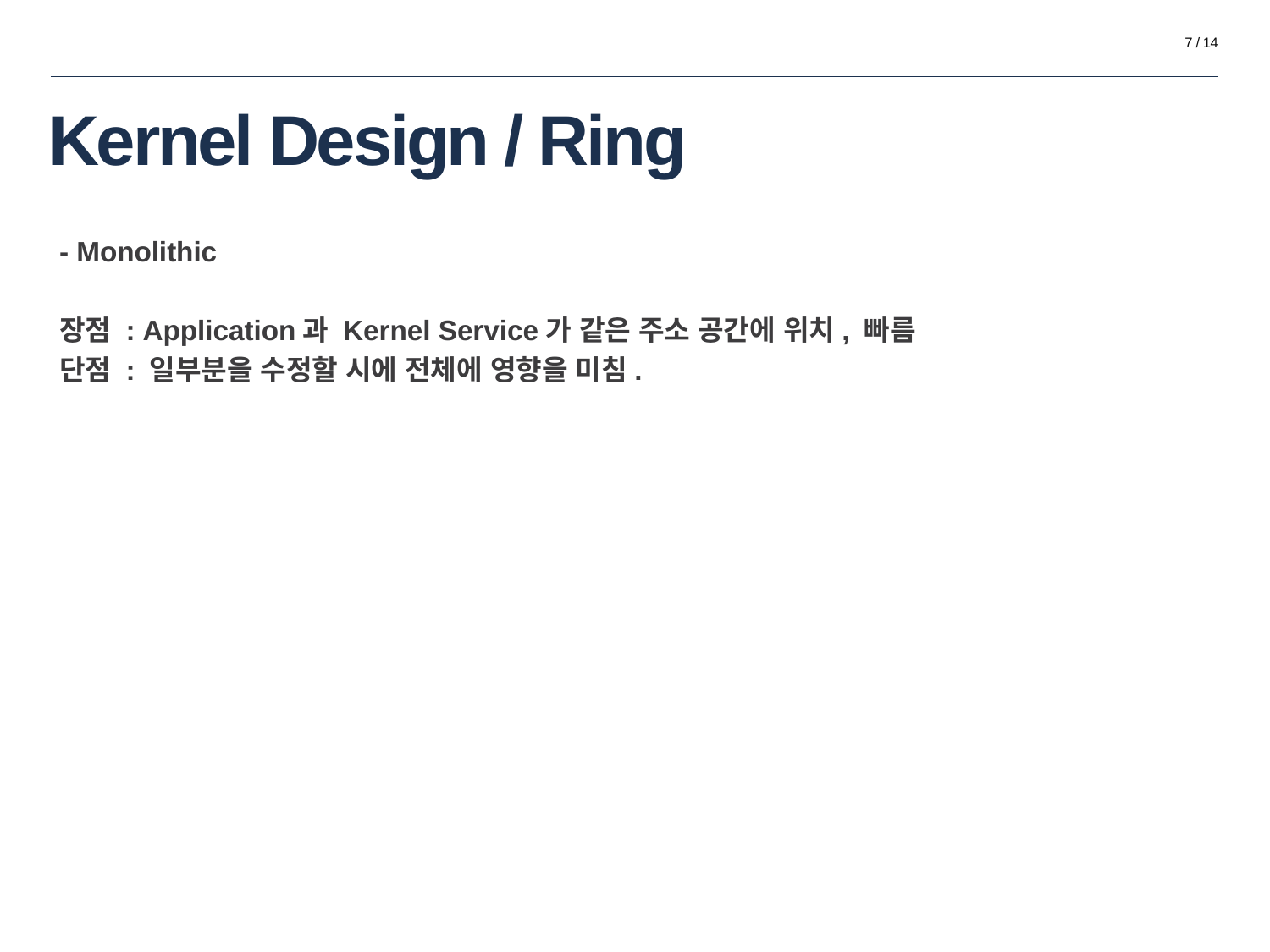

7 / 14
# Kernel Design / Ring
- Monolithic

장점 : Application과 Kernel Service가 같은 주소 공간에 위치, 빠름
단점 : 일부분을 수정할 시에 전체에 영향을 미침.